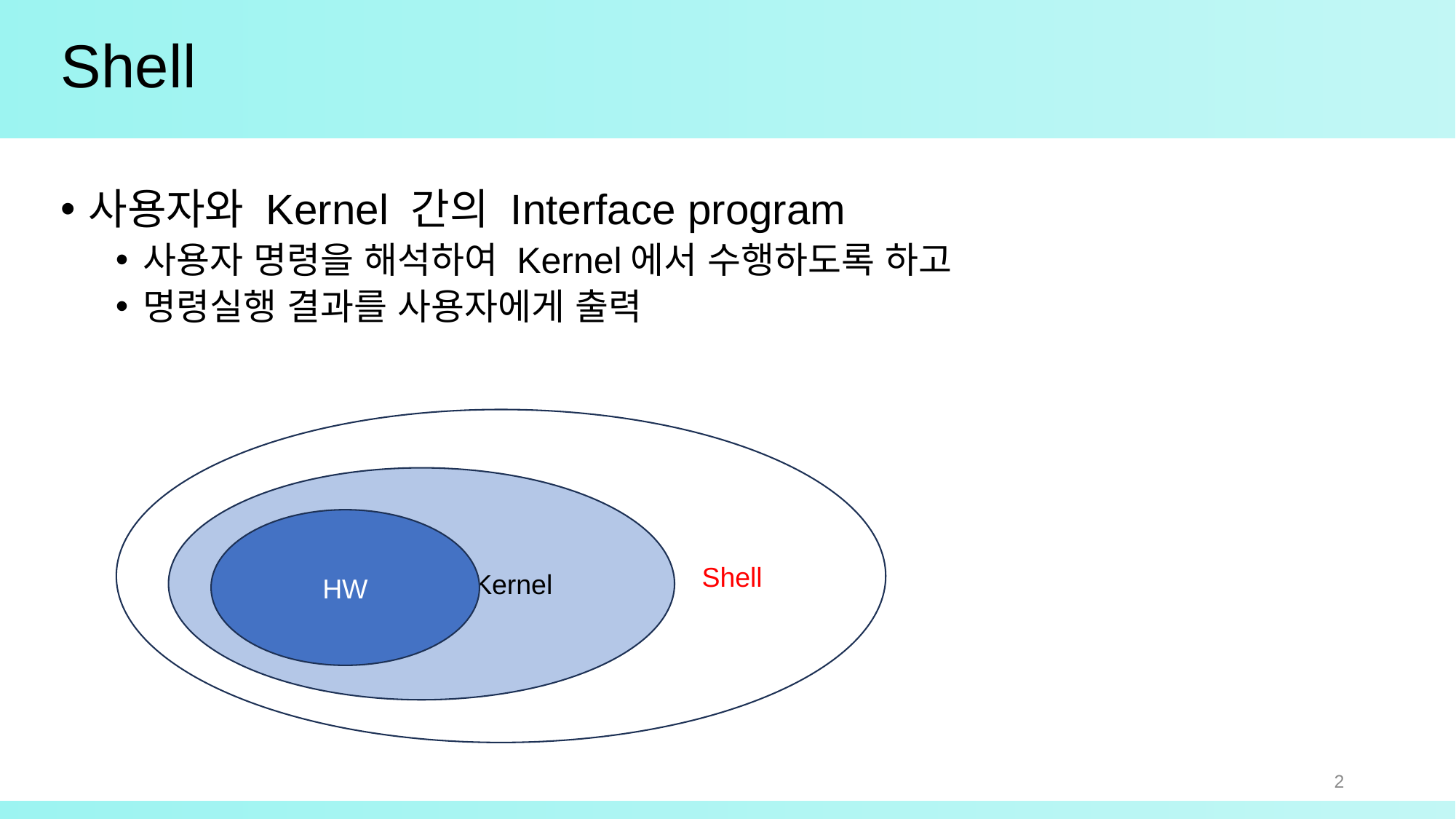

# Shell
사용자와 Kernel 간의 Interface program
사용자 명령을 해석하여 Kernel에서 수행하도록 하고
명령실행 결과를 사용자에게 출력

                                             Shell
                        Kernel
HW
2